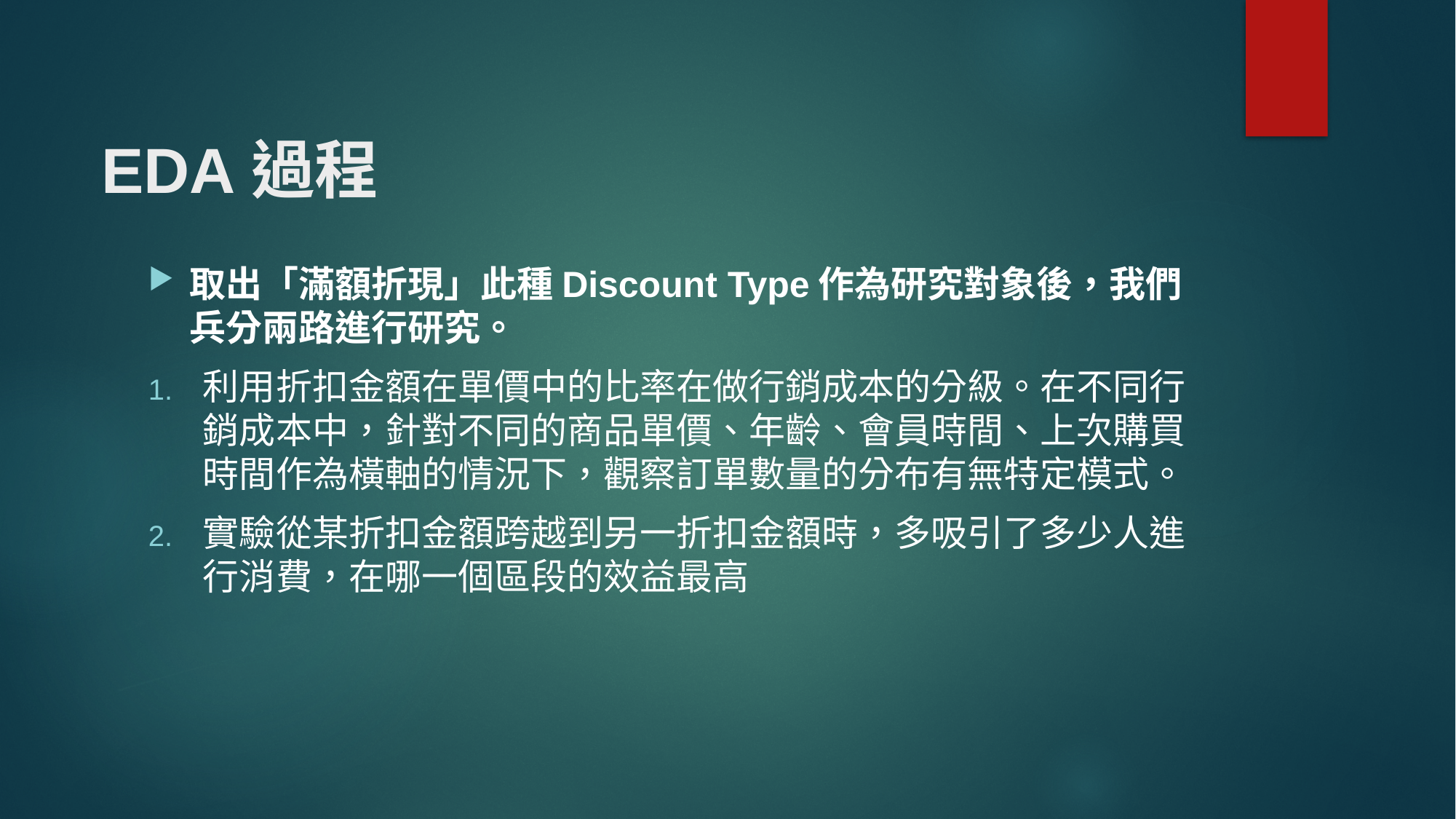

# EDA過程
取出「滿額折現」此種Discount Type作為研究對象後，我們兵分兩路進行研究。
利用折扣金額在單價中的比率在做行銷成本的分級。在不同行銷成本中，針對不同的商品單價、年齡、會員時間、上次購買時間作為橫軸的情況下，觀察訂單數量的分布有無特定模式。
實驗從某折扣金額跨越到另一折扣金額時，多吸引了多少人進行消費，在哪一個區段的效益最高